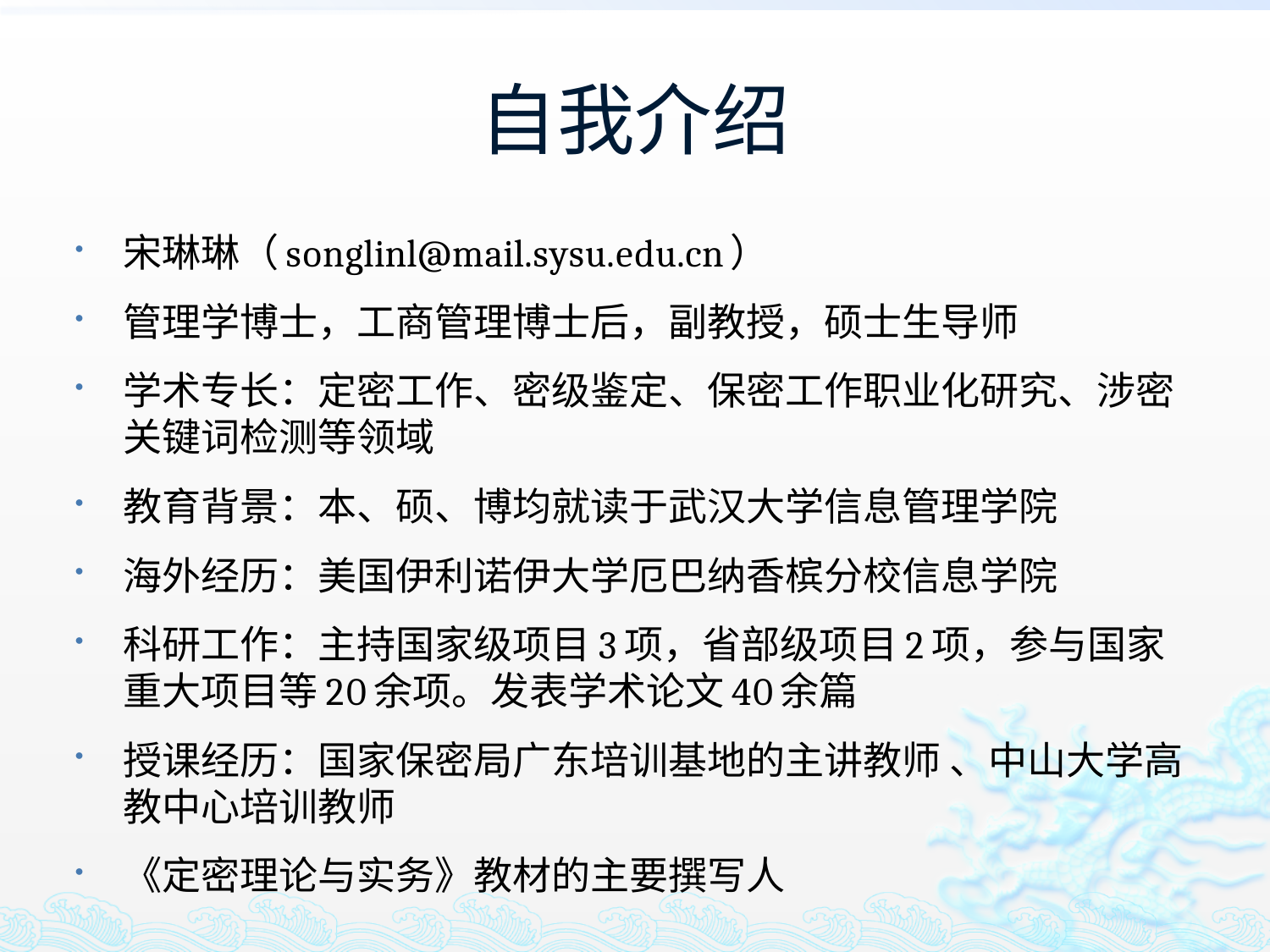

# 自我介绍
宋琳琳（songlinl@mail.sysu.edu.cn）
管理学博士，工商管理博士后，副教授，硕士生导师
学术专长：定密工作、密级鉴定、保密工作职业化研究、涉密关键词检测等领域
教育背景：本、硕、博均就读于武汉大学信息管理学院
海外经历：美国伊利诺伊大学厄巴纳香槟分校信息学院
科研工作：主持国家级项目3项，省部级项目2项，参与国家重大项目等20余项。发表学术论文40余篇
授课经历：国家保密局广东培训基地的主讲教师 、中山大学高教中心培训教师
《定密理论与实务》教材的主要撰写人